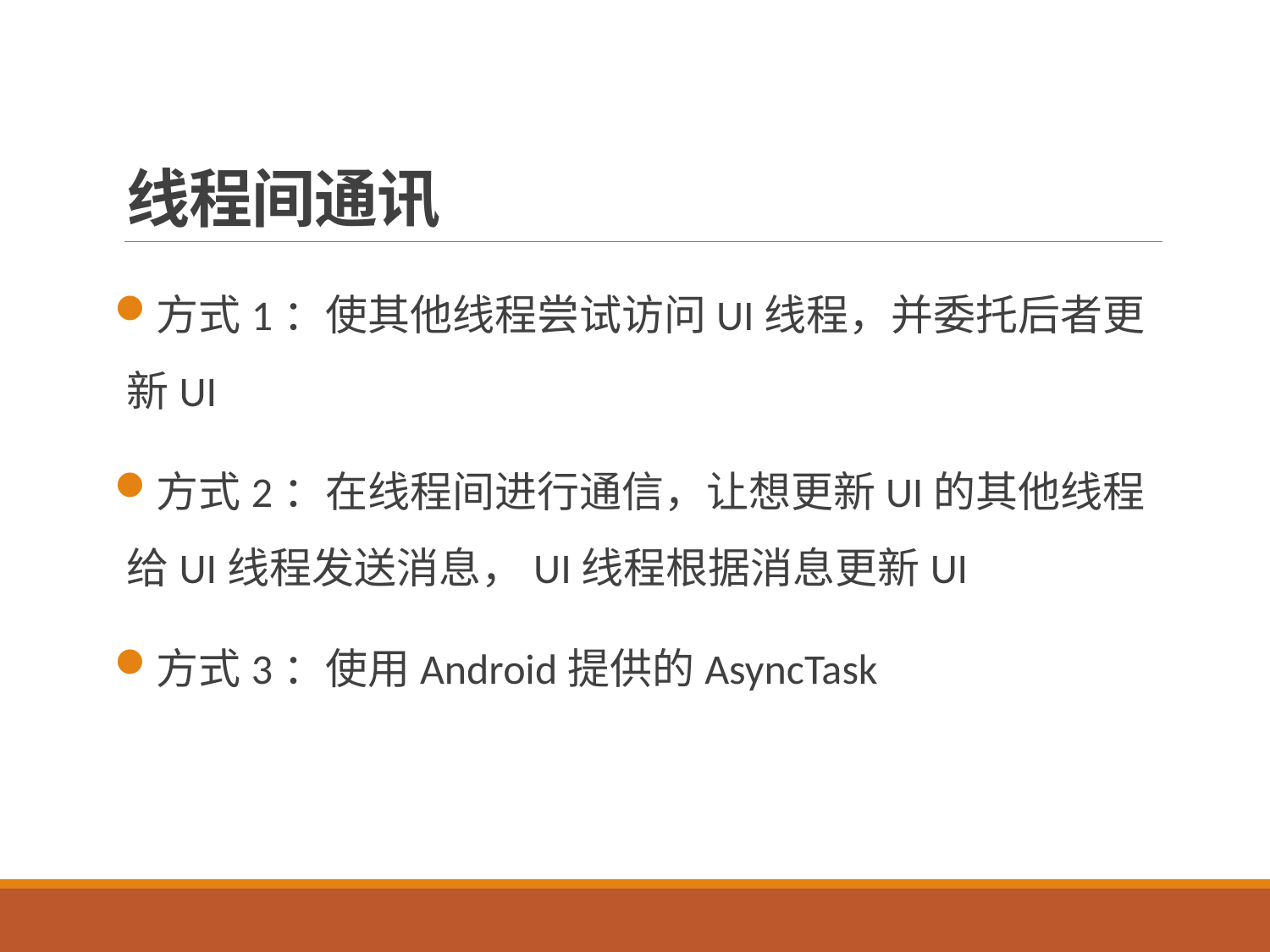

# 线程间通讯
方式1：使其他线程尝试访问UI线程，并委托后者更新UI
方式2：在线程间进行通信，让想更新UI的其他线程给UI线程发送消息，UI线程根据消息更新UI
方式3：使用Android提供的AsyncTask